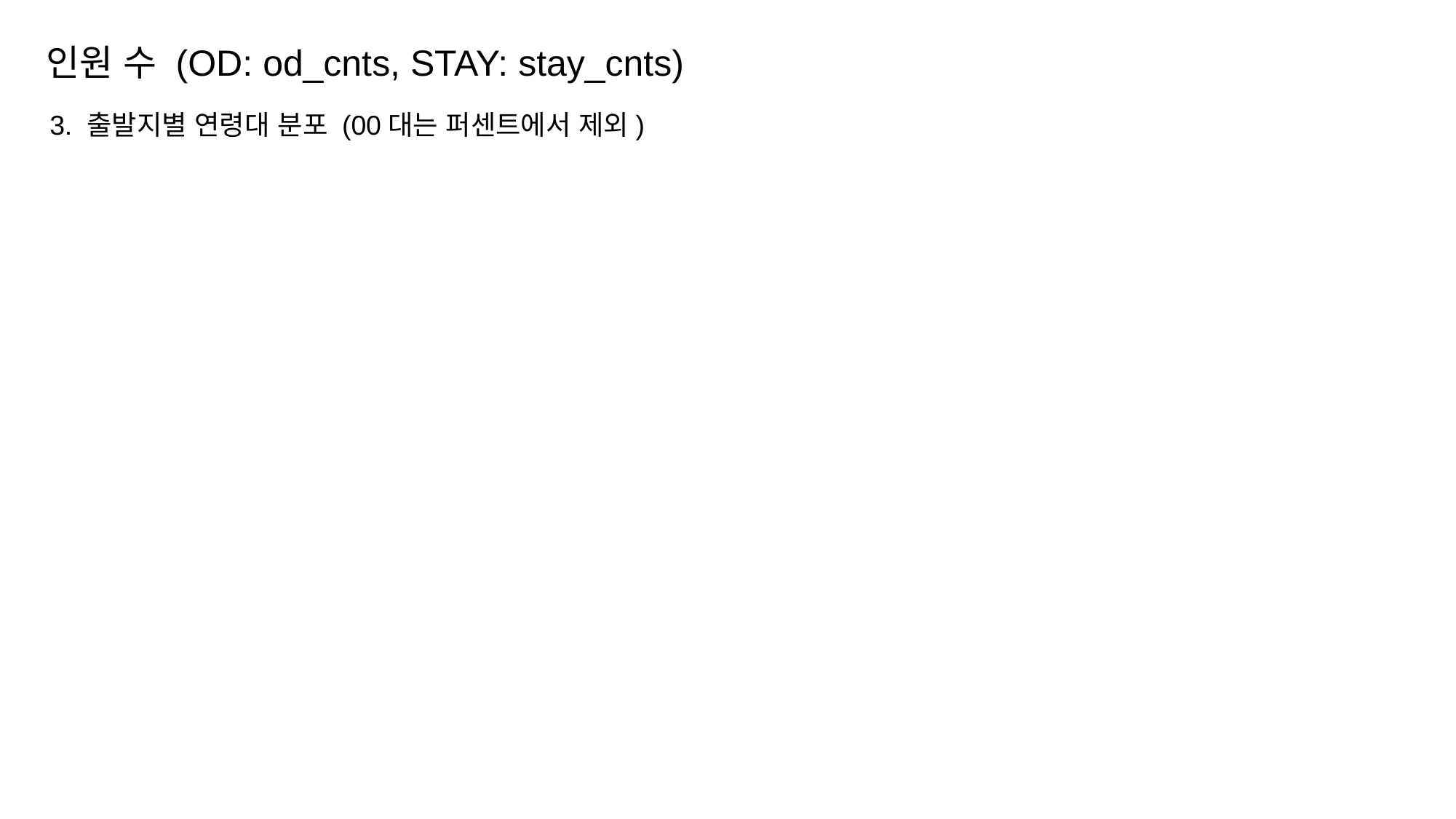

인원 수 (OD: od_cnts, STAY: stay_cnts)
3. 출발지별 연령대 분포 (00대는 퍼센트에서 제외)